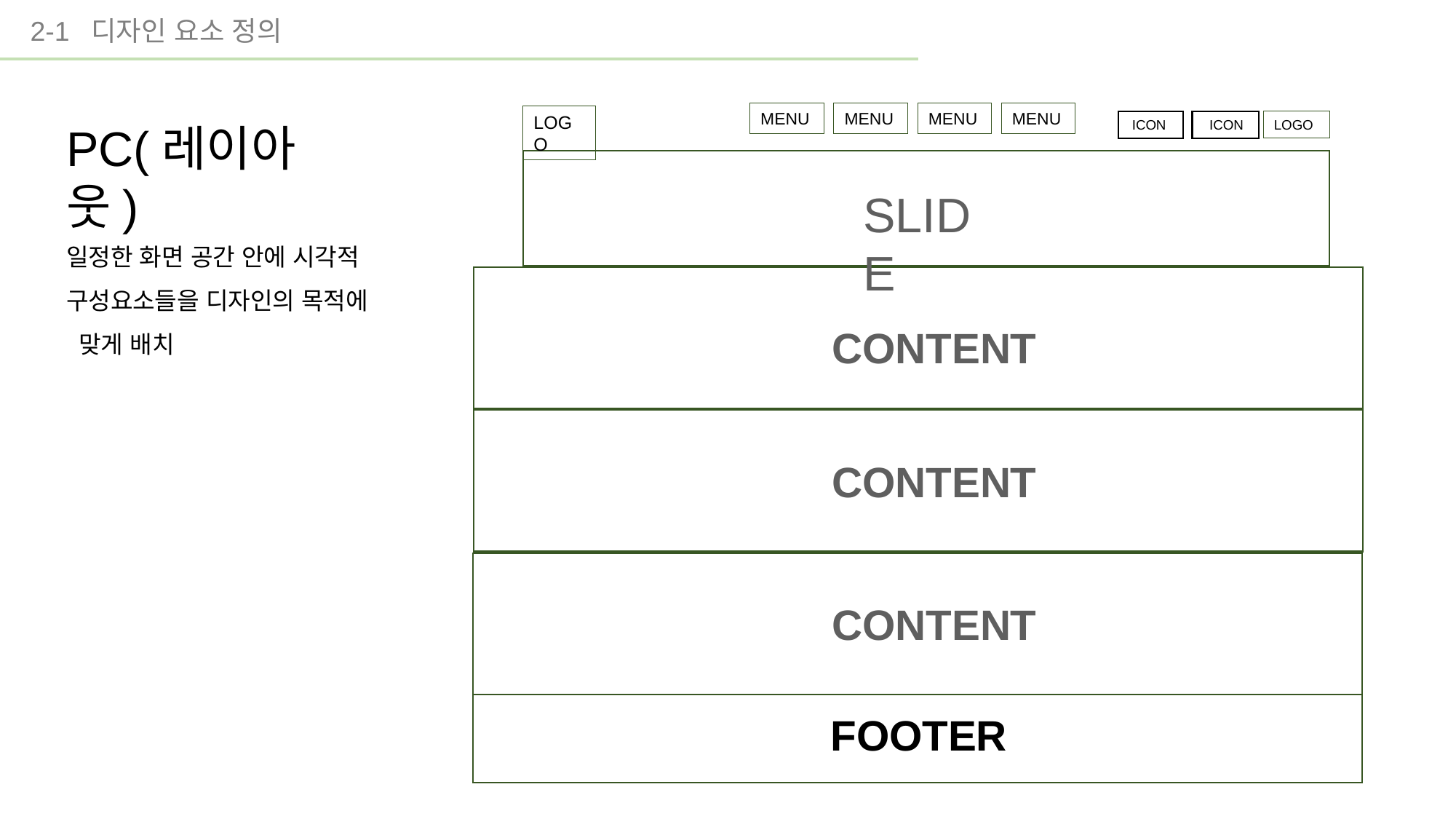

2-1  디자인 요소 정의
MENU
MENU
MENU
MENU
LOGO
ICON
ICON
LOGO

PC(레이아웃)

SLIDE
일정한 화면 공간 안에 시각적 구성요소들을 디자인의 목적에
 맞게 배치

CONTENT

CONTENT

CONTENT

FOOTER